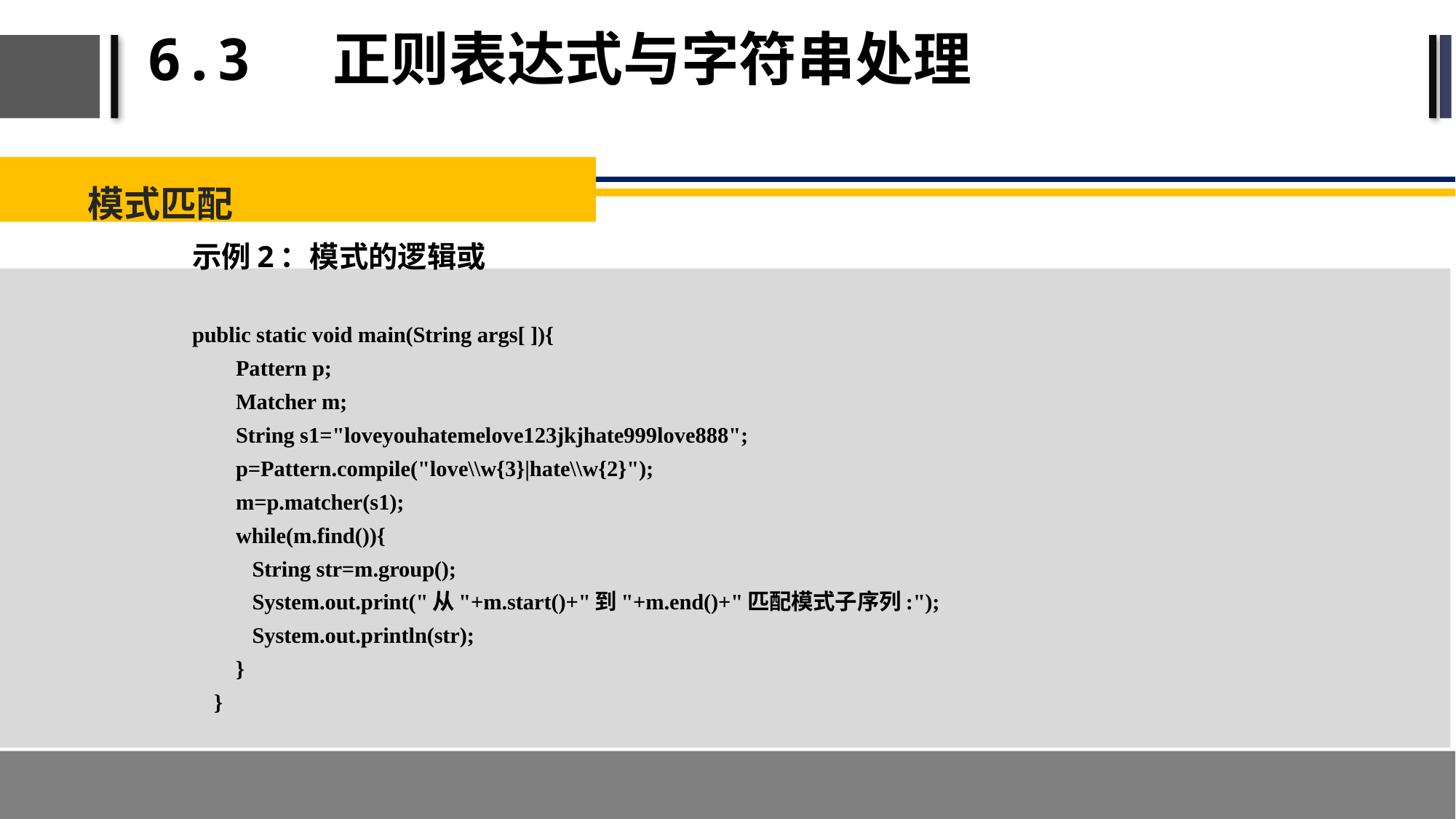

# 6.3  正则表达式与字符串处理
模式匹配

示例2：模式的逻辑或

public static void main(String args[ ]){
        Pattern p;
        Matcher m;
        String s1="loveyouhatemelove123jkjhate999love888";
        p=Pattern.compile("love\\w{3}|hate\\w{2}");
        m=p.matcher(s1);
        while(m.find()){
           String str=m.group();
           System.out.print("从"+m.start()+"到"+m.end()+"匹配模式子序列:");
           System.out.println(str);
        }
    }